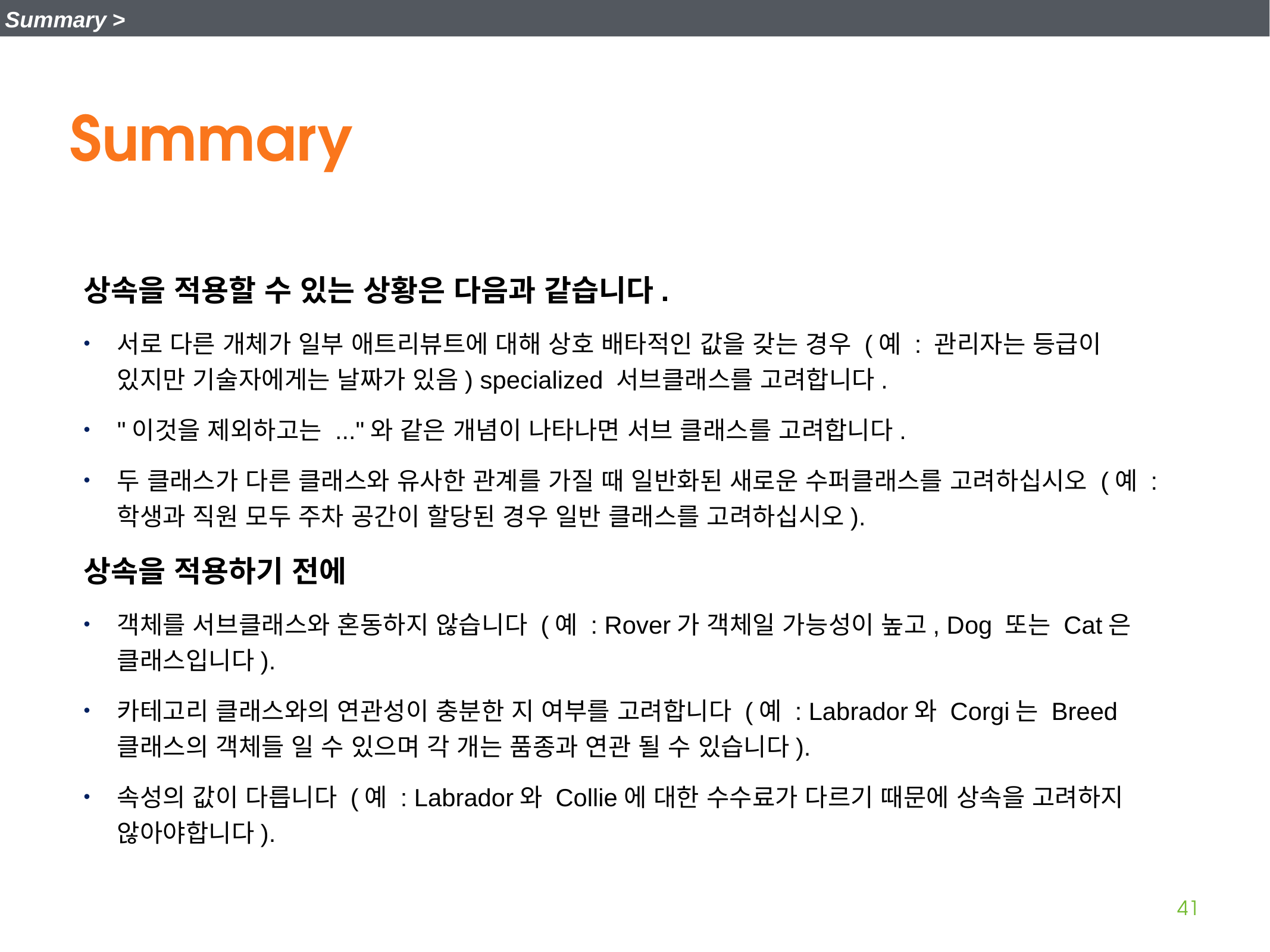

Summary >
# Summary
상속을 적용할 수 있는 상황은 다음과 같습니다.
서로 다른 개체가 일부 애트리뷰트에 대해 상호 배타적인 값을 갖는 경우 (예 : 관리자는 등급이 있지만 기술자에게는 날짜가 있음) specialized 서브클래스를 고려합니다.
"이것을 제외하고는 ..."와 같은 개념이 나타나면 서브 클래스를 고려합니다.
두 클래스가 다른 클래스와 유사한 관계를 가질 때 일반화된 새로운 수퍼클래스를 고려하십시오 (예 : 학생과 직원 모두 주차 공간이 할당된 경우 일반 클래스를 고려하십시오).
상속을 적용하기 전에
객체를 서브클래스와 혼동하지 않습니다 (예 : Rover가 객체일 가능성이 높고, Dog 또는 Cat은 클래스입니다).
카테고리 클래스와의 연관성이 충분한 지 여부를 고려합니다 (예 : Labrador와 Corgi는 Breed 클래스의 객체들 일 수 있으며 각 개는 품종과 연관 될 수 있습니다).
속성의 값이 다릅니다 (예 : Labrador와 Collie에 대한 수수료가 다르기 때문에 상속을 고려하지 않아야합니다).
41